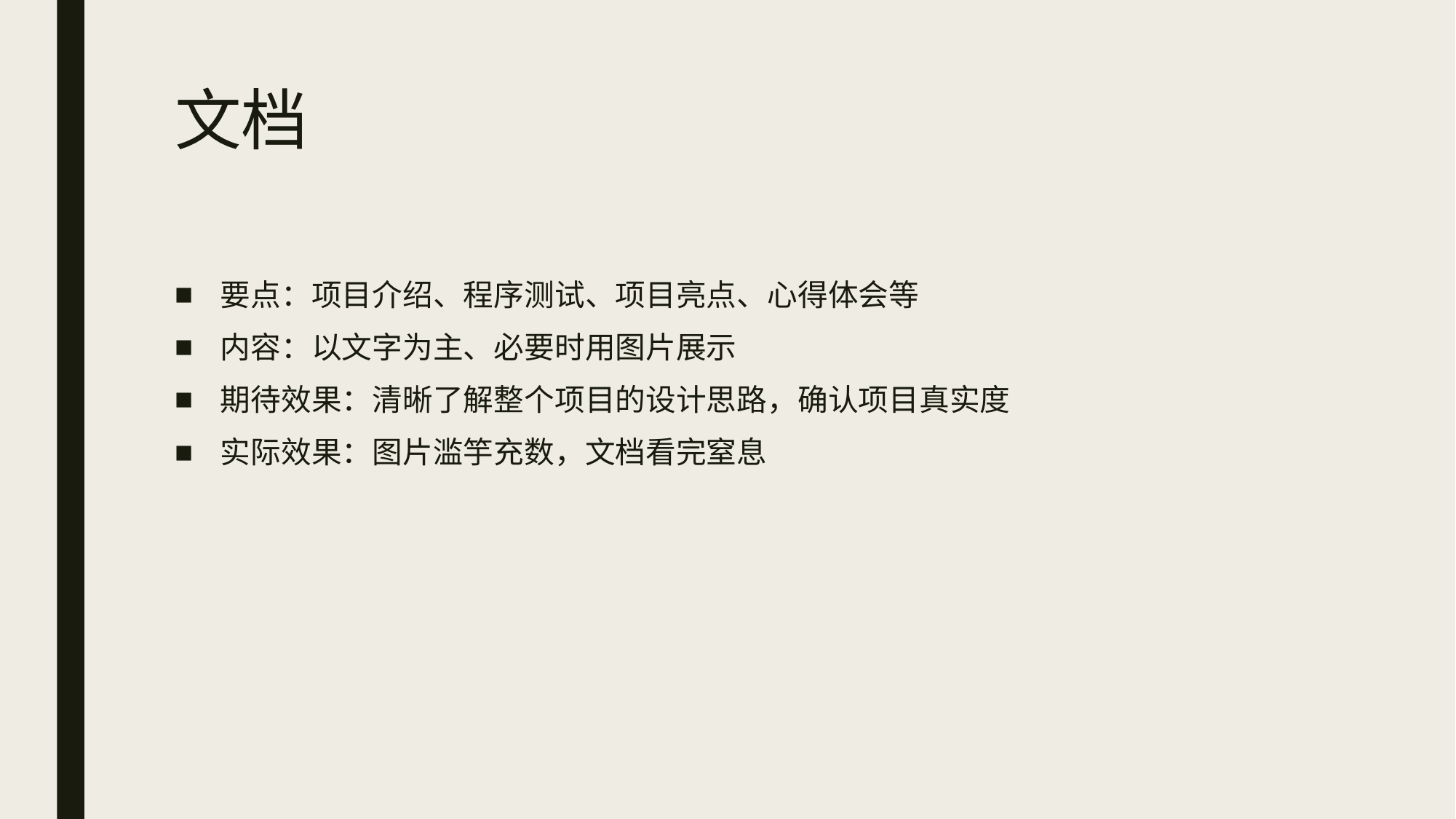

# 文档
要点：项目介绍、程序测试、项目亮点、心得体会等
内容：以文字为主、必要时用图片展示
期待效果：清晰了解整个项目的设计思路，确认项目真实度
实际效果：图片滥竽充数，文档看完窒息